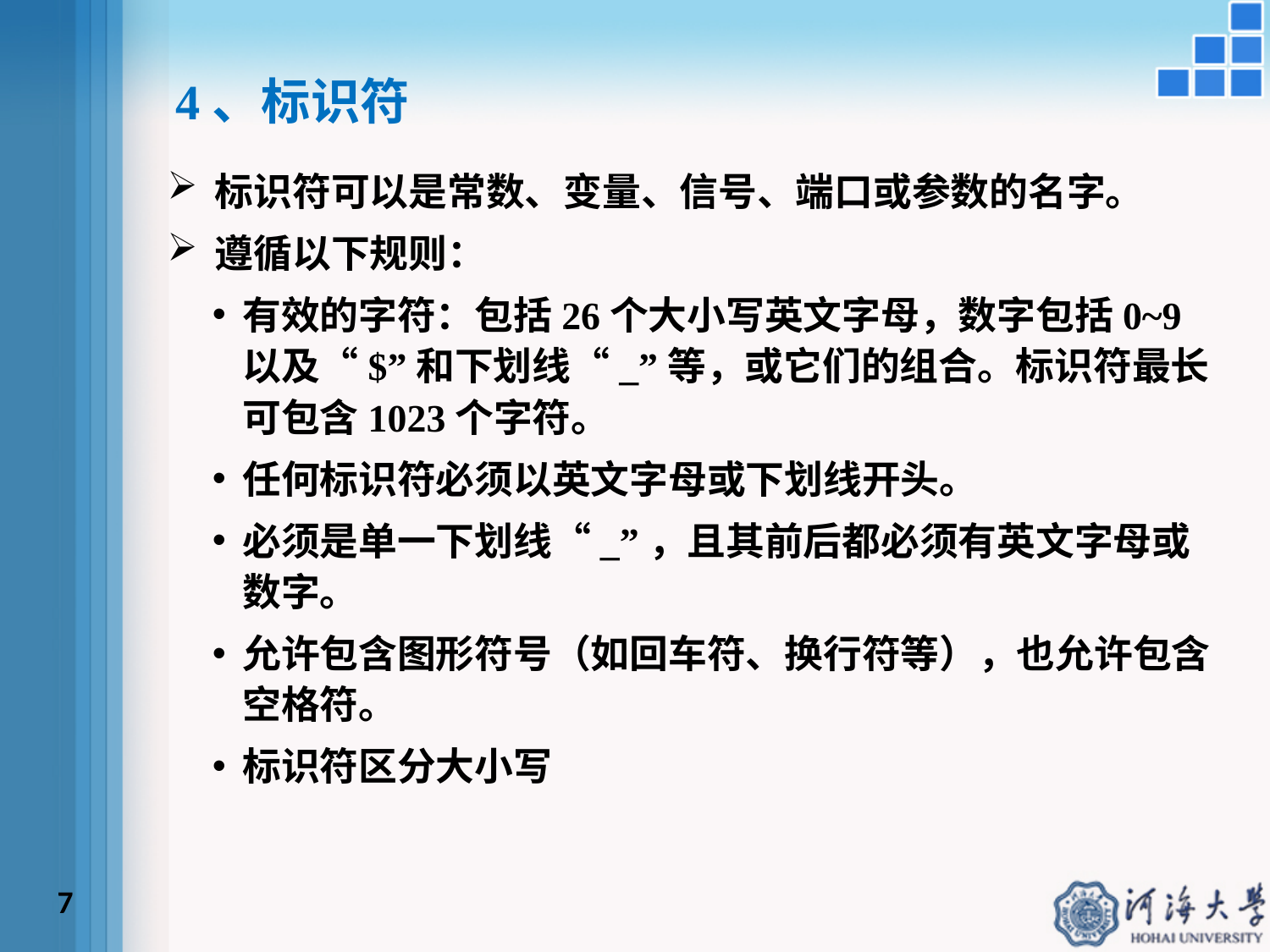

4、标识符
标识符可以是常数、变量、信号、端口或参数的名字。
遵循以下规则：
有效的字符：包括26个大小写英文字母，数字包括0~9以及“$”和下划线“_”等，或它们的组合。标识符最长可包含1023个字符。
任何标识符必须以英文字母或下划线开头。
必须是单一下划线“_”，且其前后都必须有英文字母或数字。
允许包含图形符号（如回车符、换行符等），也允许包含空格符。
标识符区分大小写
7